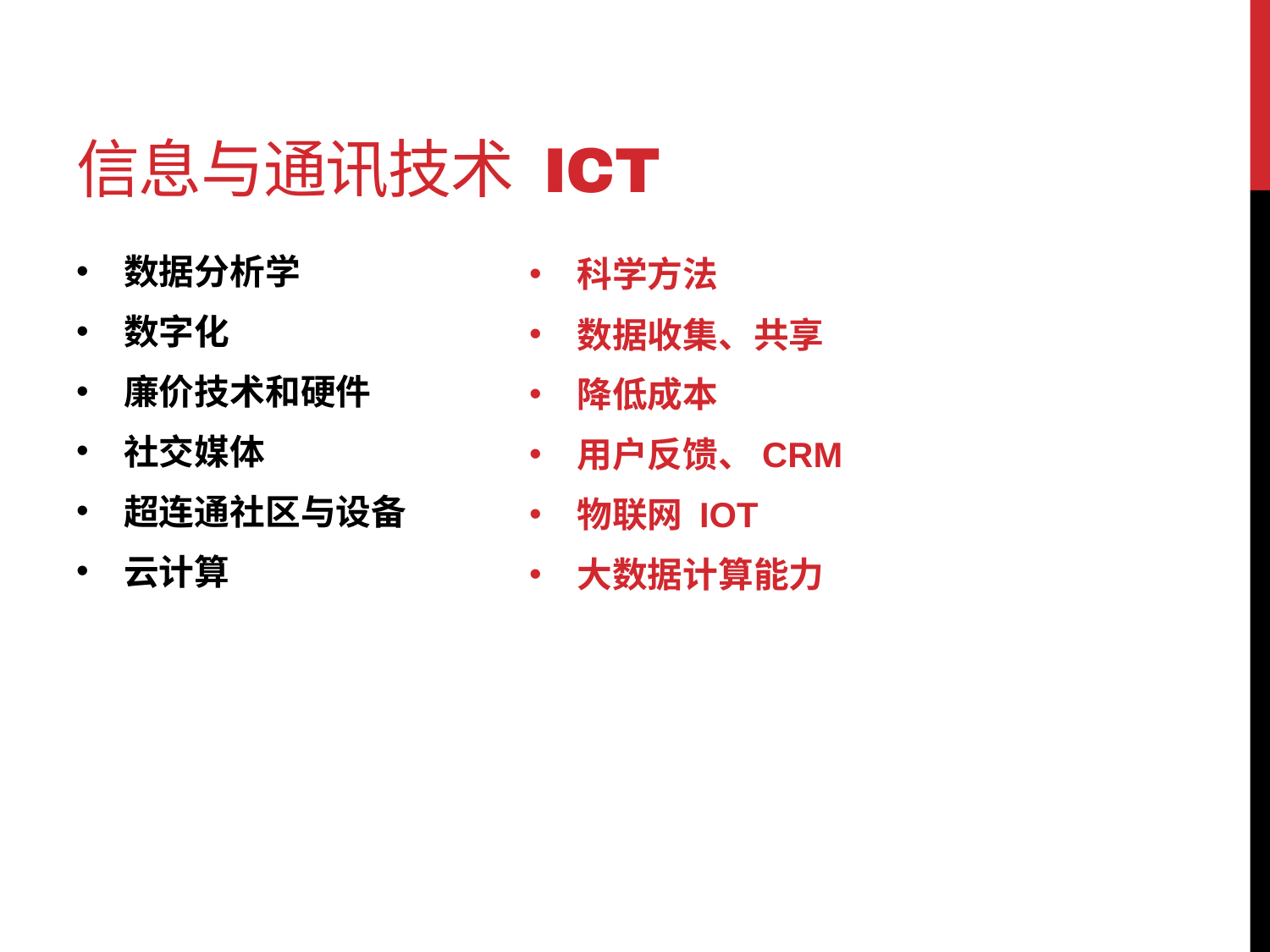

# 信息与通讯技术 ICT
数据分析学
数字化
廉价技术和硬件
社交媒体
超连通社区与设备
云计算
科学方法
数据收集、共享
降低成本
用户反馈、CRM
物联网 IOT
大数据计算能力